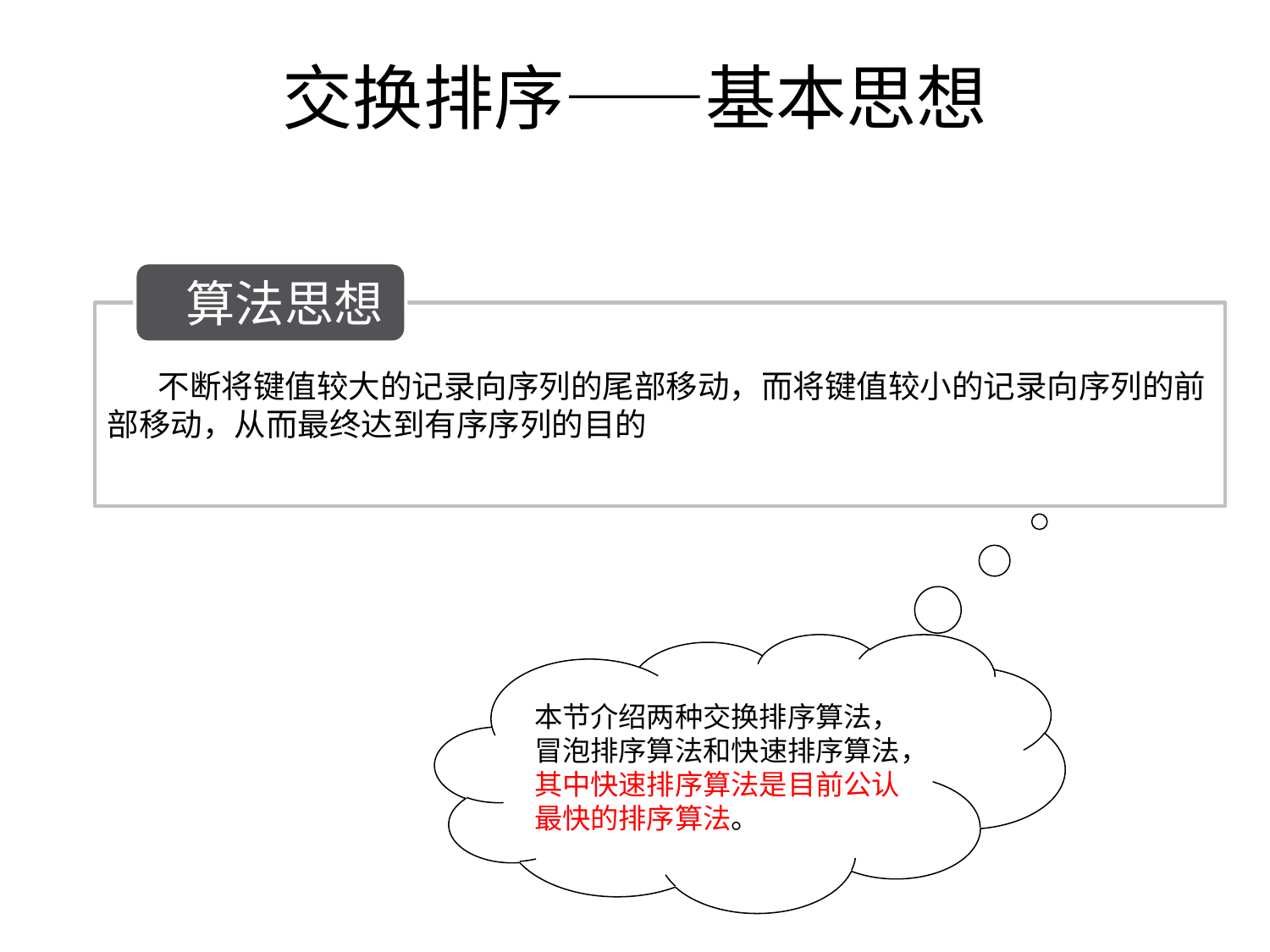

# 交换排序——基本思想
算法思想
      不断将键值较大的记录向序列的尾部移动，而将键值较小的记录向序列的前部移动，从而最终达到有序序列的目的
本节介绍两种交换排序算法，冒泡排序算法和快速排序算法，其中快速排序算法是目前公认最快的排序算法。